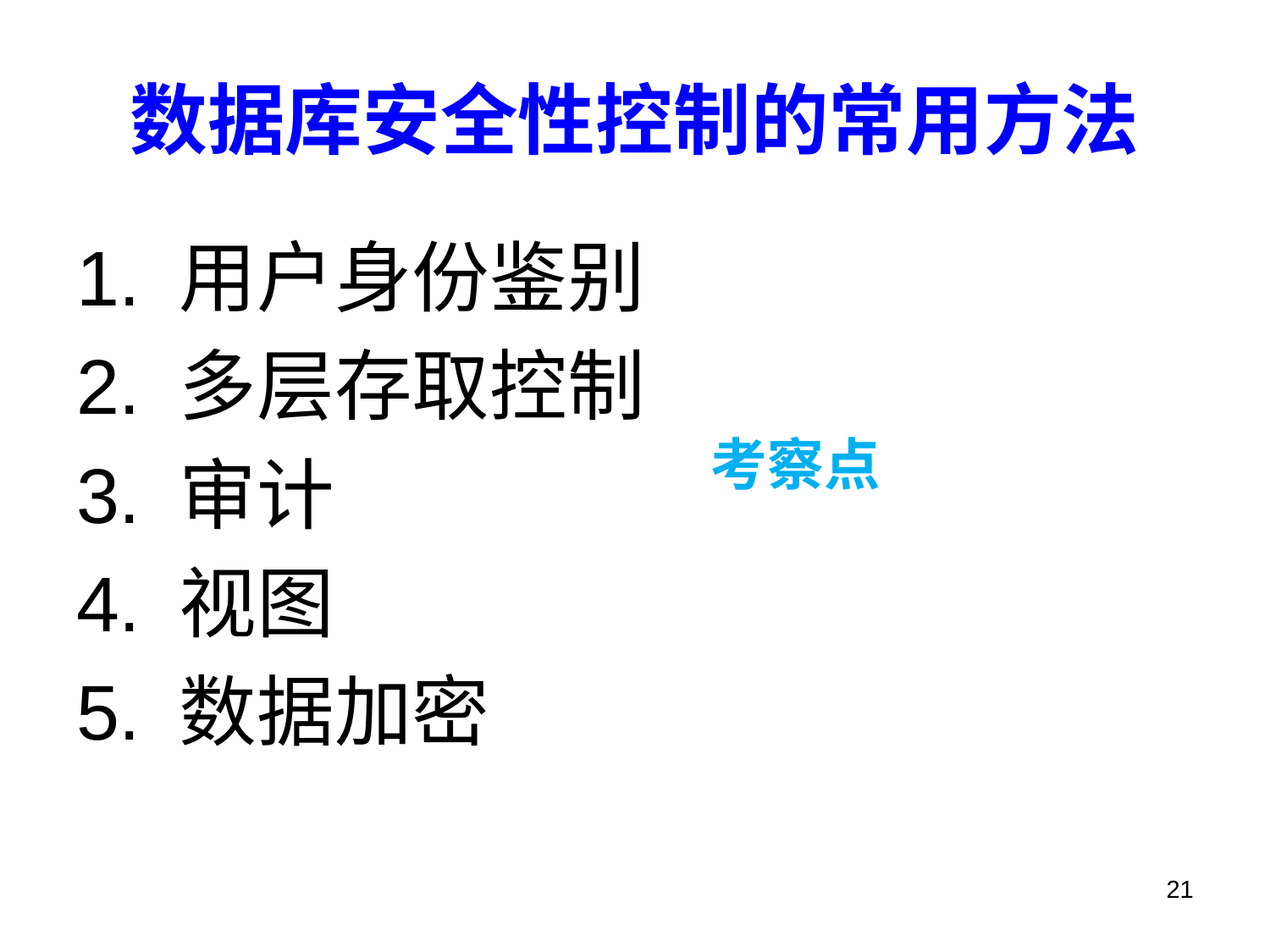

# 数据库安全性控制的常用方法
用户身份鉴别
多层存取控制
审计
视图
数据加密

考察点
21